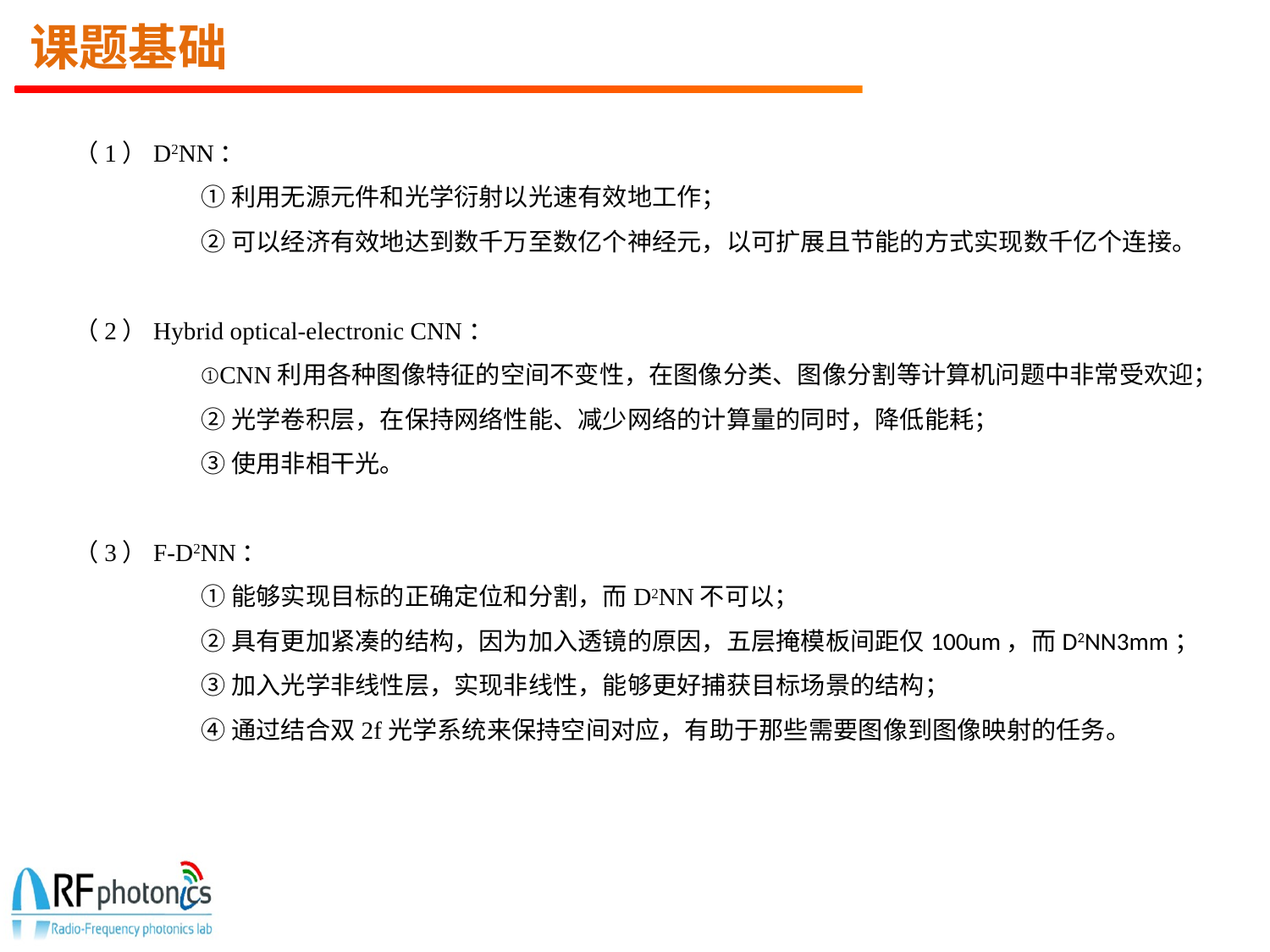

课题基础
（1）D2NN：	①利用无源元件和光学衍射以光速有效地工作；
	②可以经济有效地达到数千万至数亿个神经元，以可扩展且节能的方式实现数千亿个连接。
（2）Hybrid optical-electronic CNN：	①CNN利用各种图像特征的空间不变性，在图像分类、图像分割等计算机问题中非常受欢迎；	②光学卷积层，在保持网络性能、减少网络的计算量的同时，降低能耗；
	③使用非相干光。
（3）F-D2NN：	①能够实现目标的正确定位和分割，而D2NN不可以；
	②具有更加紧凑的结构，因为加入透镜的原因，五层掩模板间距仅100um，而D2NN3mm；
	③加入光学非线性层，实现非线性，能够更好捕获目标场景的结构；
	④通过结合双2f光学系统来保持空间对应，有助于那些需要图像到图像映射的任务。
5